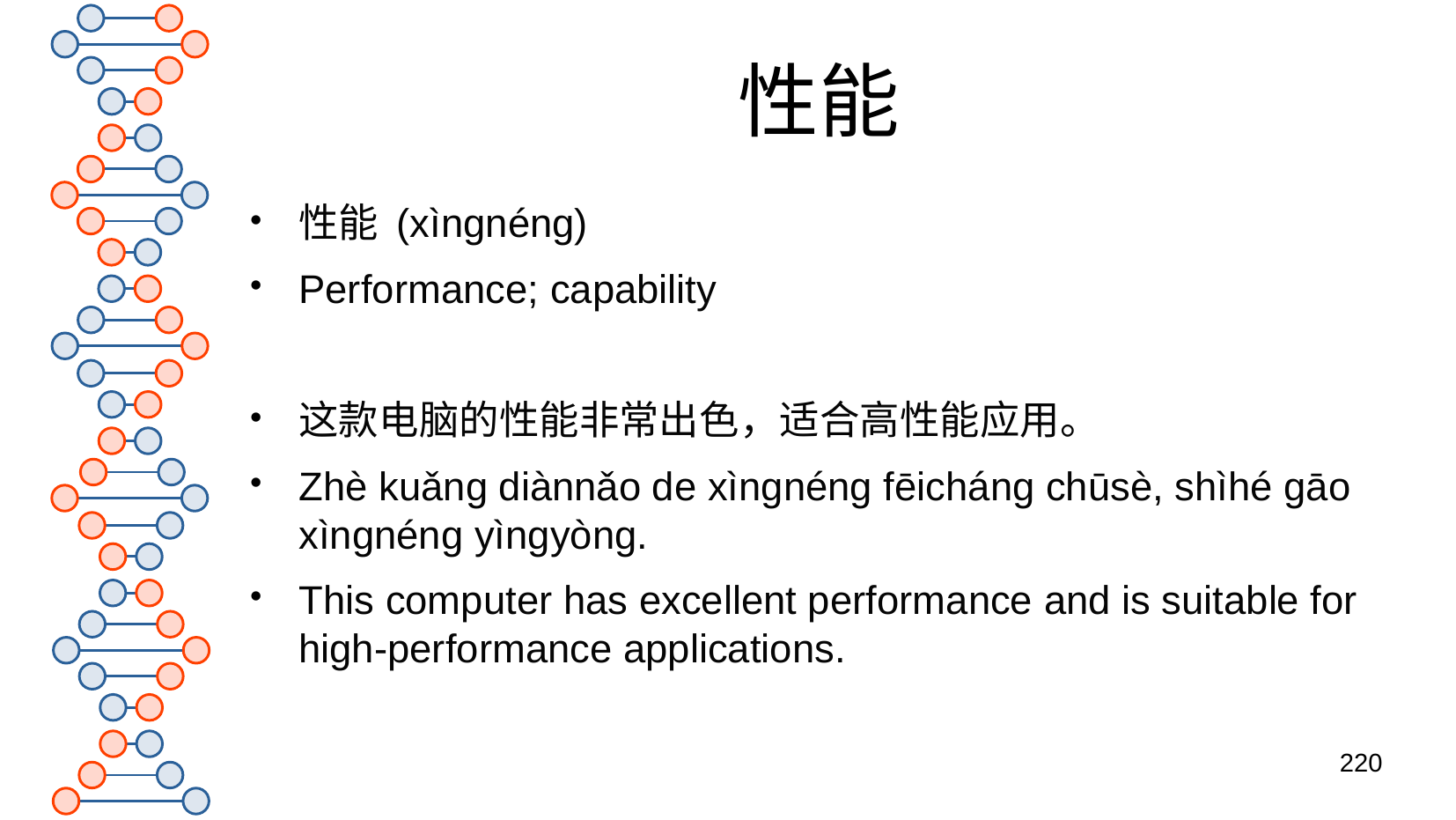

# 性能
性能 (xìngnéng)
Performance; capability

这款电脑的性能非常出色，适合高性能应用。
Zhè kuǎng diànnǎo de xìngnéng fēicháng chūsè, shìhé gāo xìngnéng yìngyòng.
This computer has excellent performance and is suitable for high-performance applications.

220